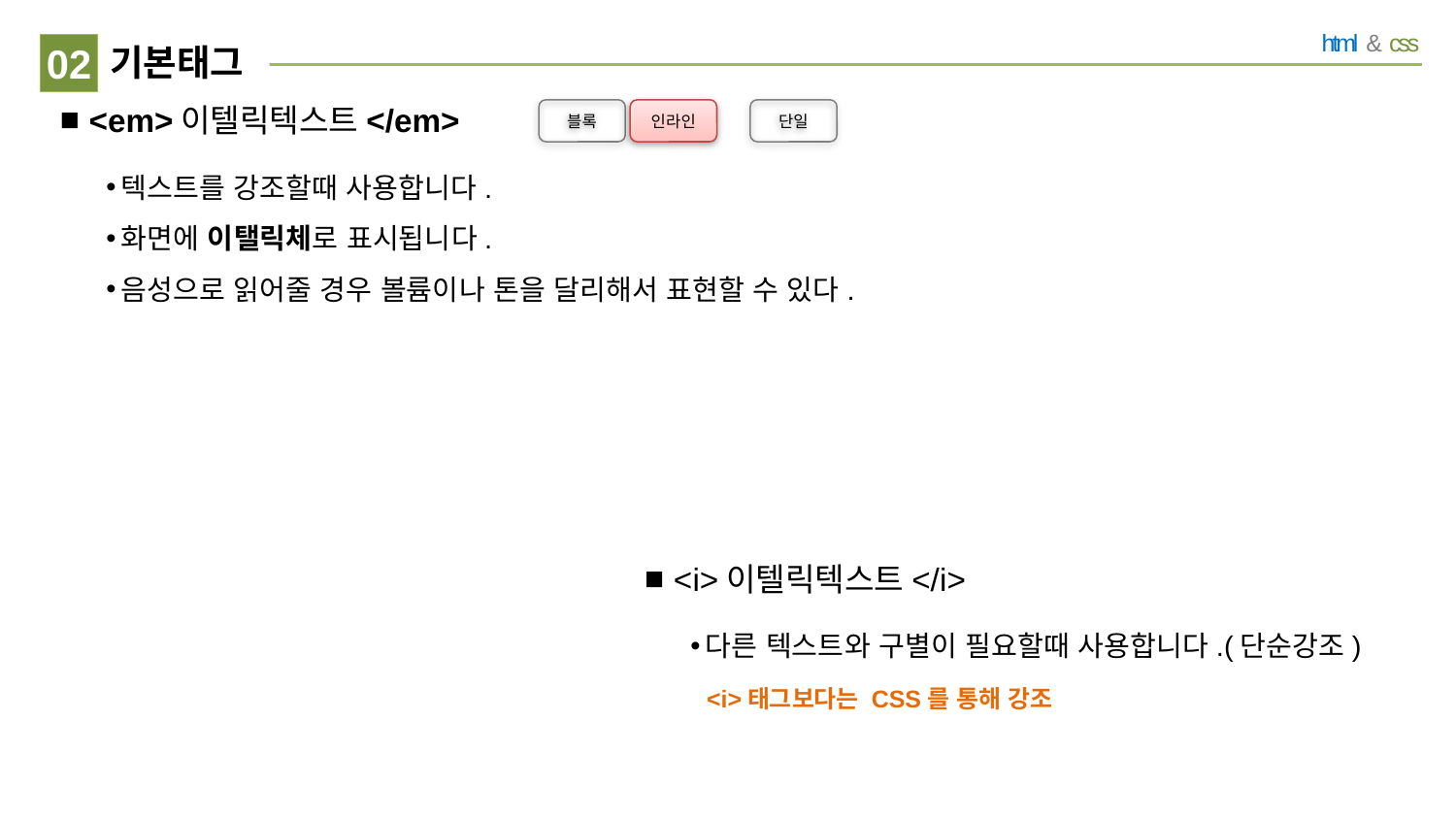

02
# 기본태그
<em>이텔릭텍스트</em>

블록
인라인
단일
텍스트를 강조할때 사용합니다.
화면에 이탤릭체로 표시됩니다.
음성으로 읽어줄 경우 볼륨이나 톤을 달리해서 표현할 수 있다.
<i>이텔릭텍스트</i>

다른 텍스트와 구별이 필요할때 사용합니다.(단순강조)
  <i>태그보다는 CSS를 통해 강조